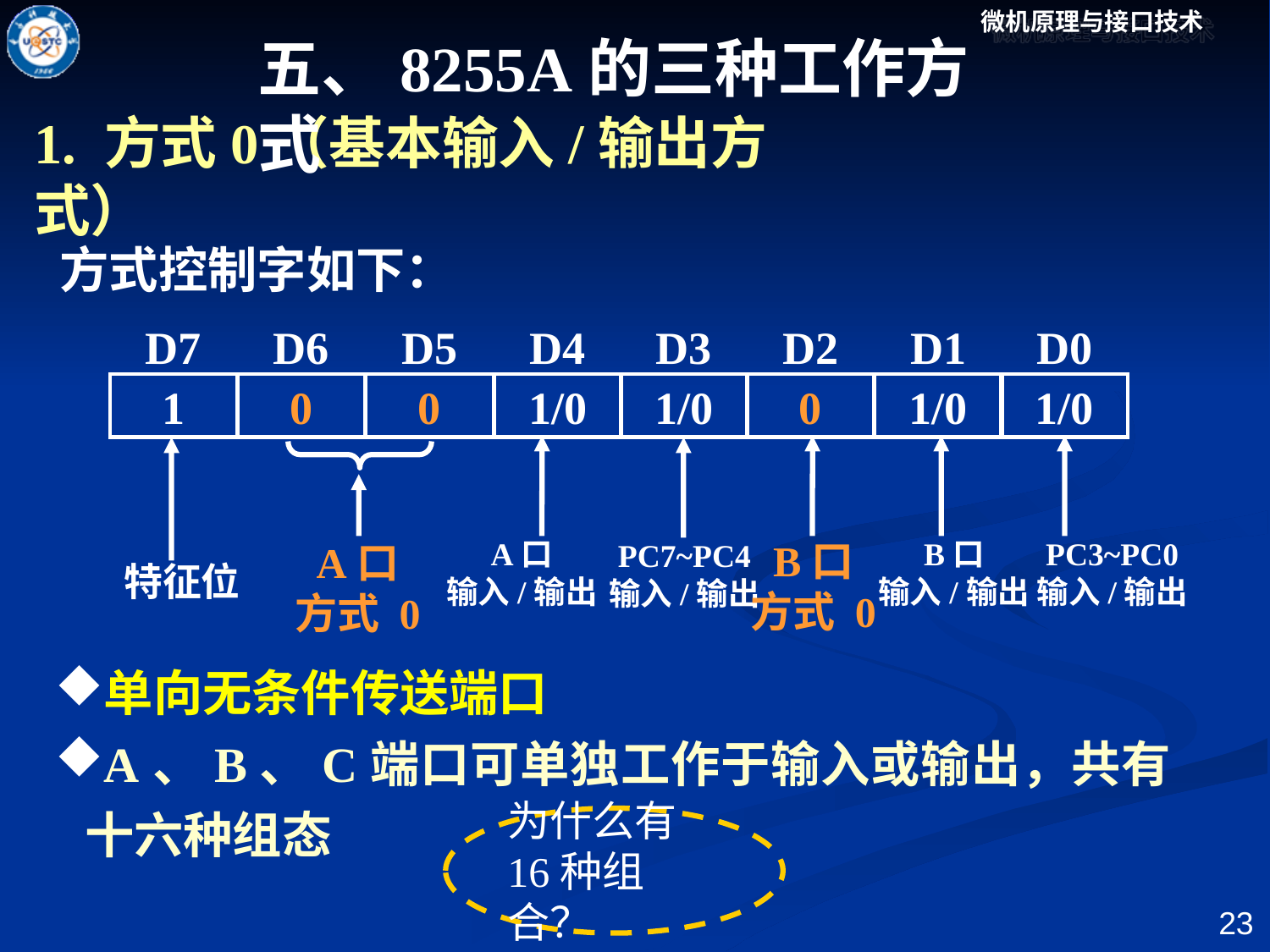

五、8255A的三种工作方式
1. 方式0（基本输入/输出方式）
方式控制字如下：
D7
D6
D5
D4
D3
D2
D1
D0
1
0
0
1/0
1/0
0
1/0
1/0

A口
输入/输出
B口
方式 0
B口
输入/输出
PC3~PC0
输入/输出
A口
方式 0
PC7~PC4
输入/输出
特征位
单向无条件传送端口
A、B、C端口可单独工作于输入或输出，共有十六种组态
为什么有16种组合？